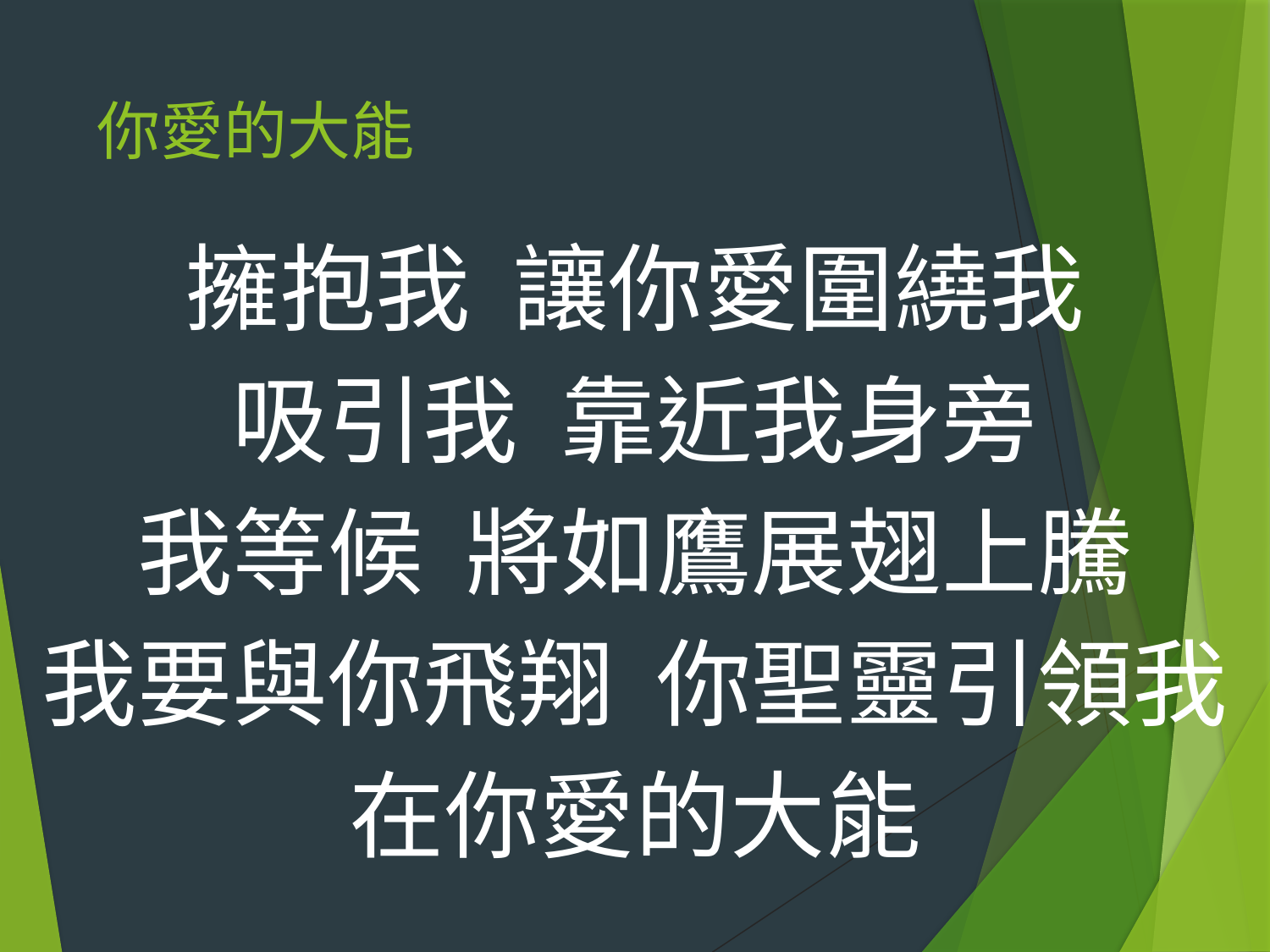

# 你愛的大能
擁抱我  讓你愛圍繞我
吸引我  靠近我身旁
我等候  將如鷹展翅上騰
我要與你飛翔  你聖靈引領我
在你愛的大能